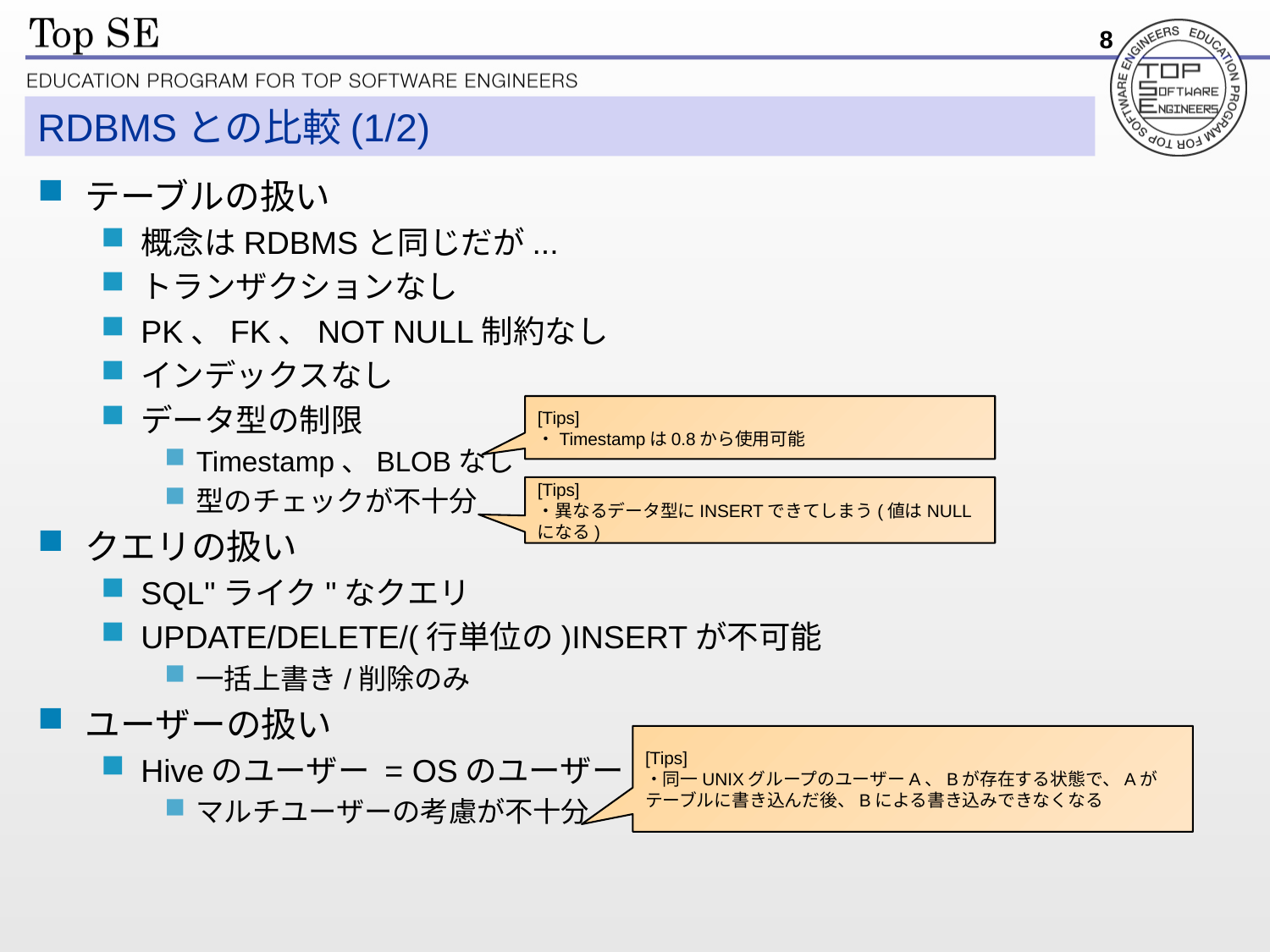

8
# RDBMSとの比較(1/2)
テーブルの扱い
概念はRDBMSと同じだが...
トランザクションなし
PK、FK、NOT NULL制約なし
インデックスなし
データ型の制限
Timestamp、BLOBなし
型のチェックが不十分
クエリの扱い
SQL"ライク"なクエリ
UPDATE/DELETE/(行単位の)INSERTが不可能
一括上書き/削除のみ
ユーザーの扱い
Hiveのユーザー = OSのユーザー
マルチユーザーの考慮が不十分

[Tips]
・Timestampは0.8から使用可能
[Tips]
・異なるデータ型にINSERTできてしまう(値はNULLになる)
[Tips]
・同一UNIXグループのユーザーA、Bが存在する状態で、Aがテーブルに書き込んだ後、Bによる書き込みできなくなる